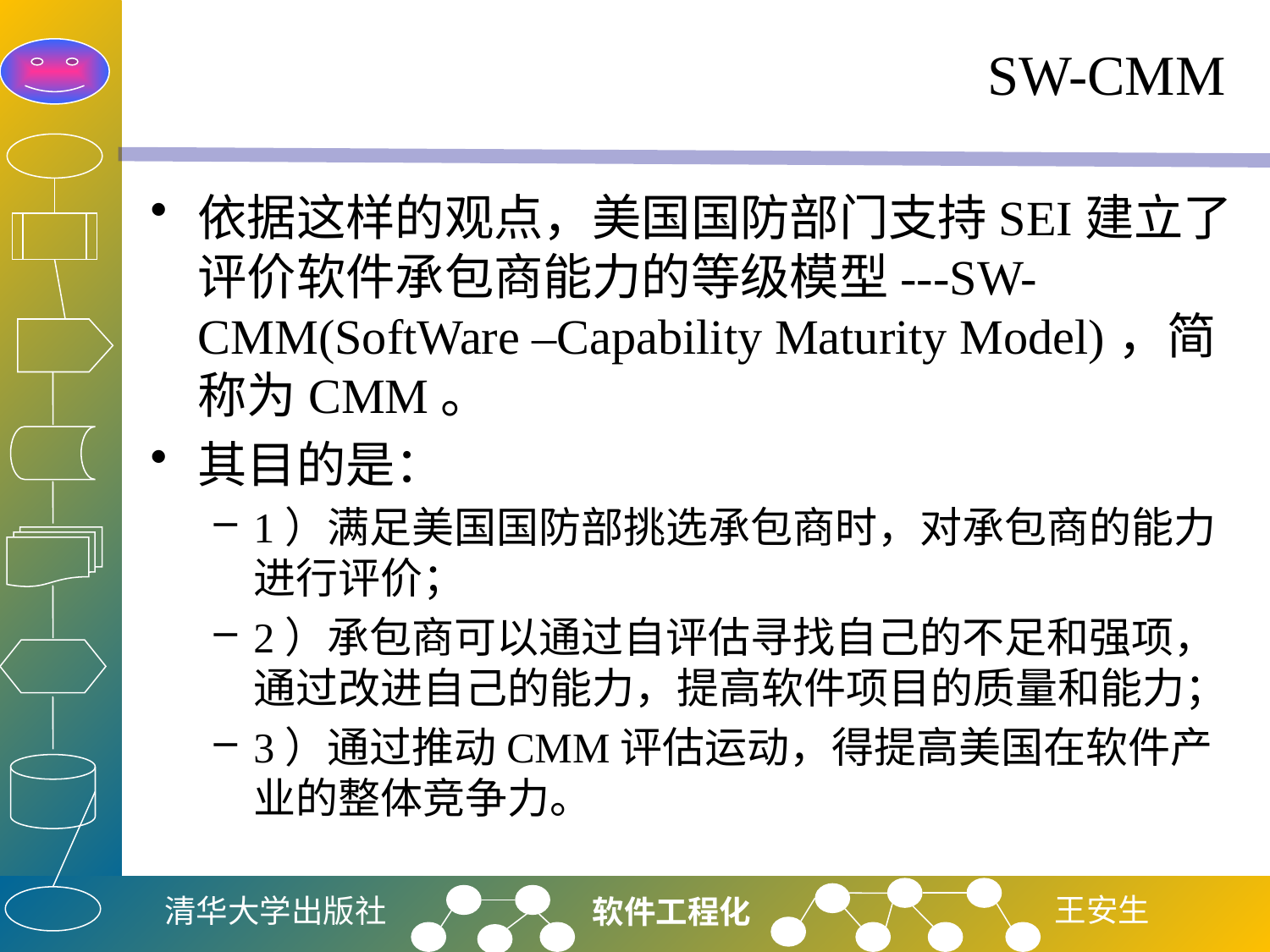

# SW-CMM
依据这样的观点，美国国防部门支持SEI建立了评价软件承包商能力的等级模型---SW-CMM(SoftWare –Capability Maturity Model)，简称为CMM。
其目的是：
1）满足美国国防部挑选承包商时，对承包商的能力进行评价；
2）承包商可以通过自评估寻找自己的不足和强项，通过改进自己的能力，提高软件项目的质量和能力；
3）通过推动CMM评估运动，得提高美国在软件产业的整体竞争力。